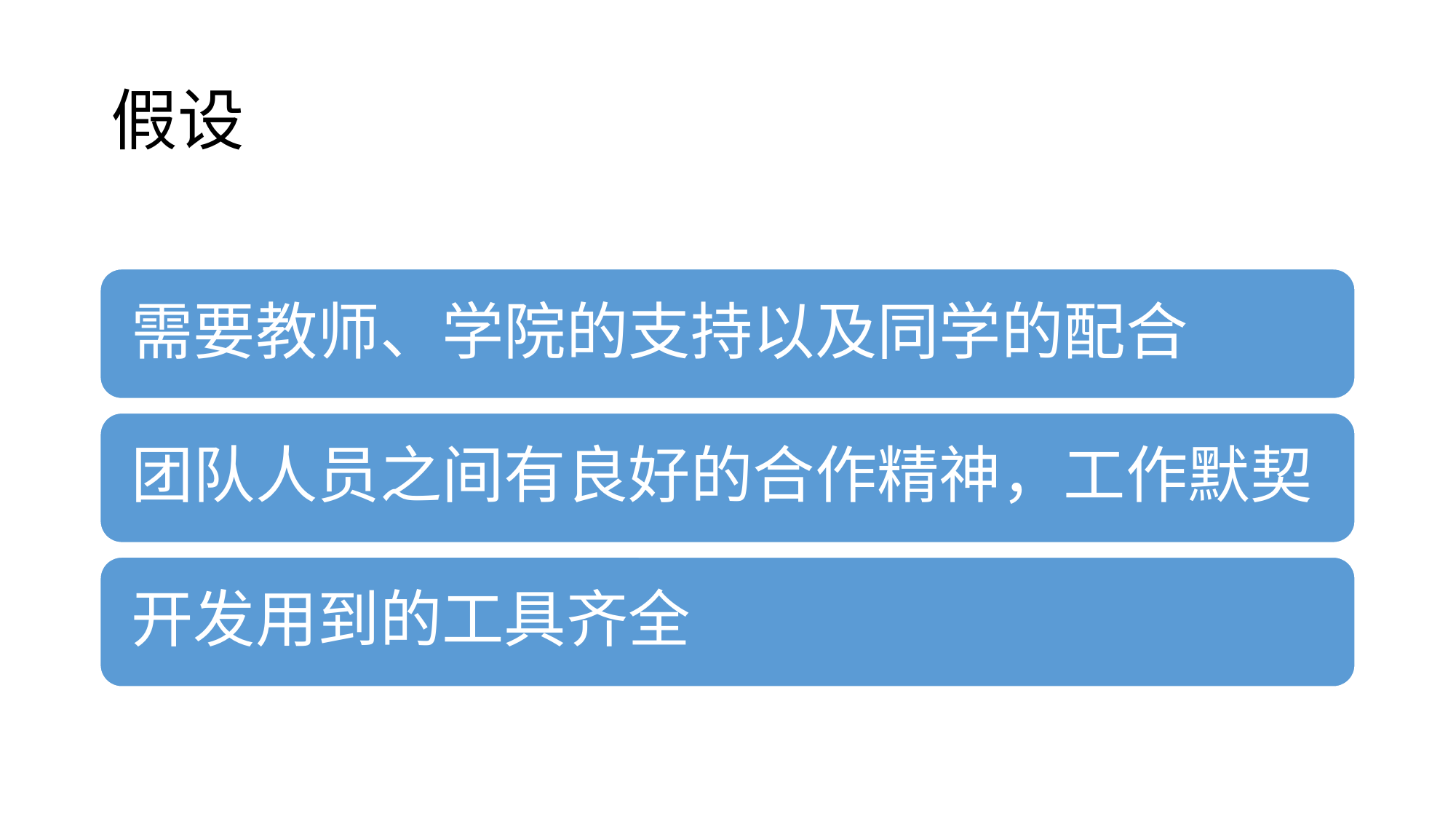

# 假设
需要教师、学院的支持以及同学的配合
团队人员之间有良好的合作精神，工作默契
开发用到的工具齐全